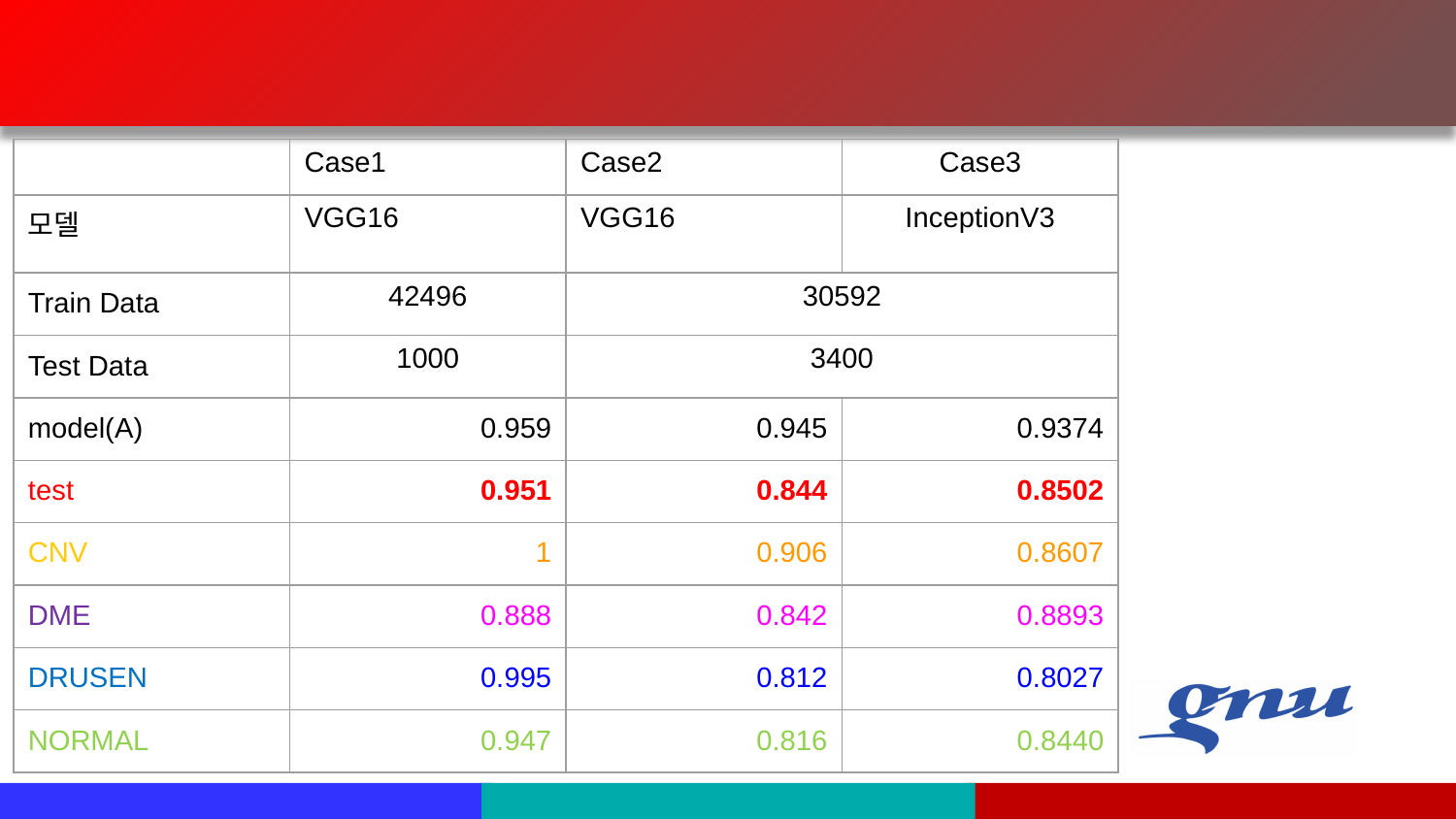

#
|  | Case1 | Case2 | Case3 |
| --- | --- | --- | --- |
| 모델 | VGG16 | VGG16 | InceptionV3 |
| Train Data | 42496 | 30592 |  |
| Test Data | 1000 | 3400 |  |
| model(A) | 0.959 | 0.945 | 0.9374 |
| test | 0.951 | 0.844 | 0.8502 |
| CNV | 1 | 0.906 | 0.8607 |
| DME | 0.888 | 0.842 | 0.8893 |
| DRUSEN | 0.995 | 0.812 | 0.8027 |
| NORMAL | 0.947 | 0.816 | 0.8440 |